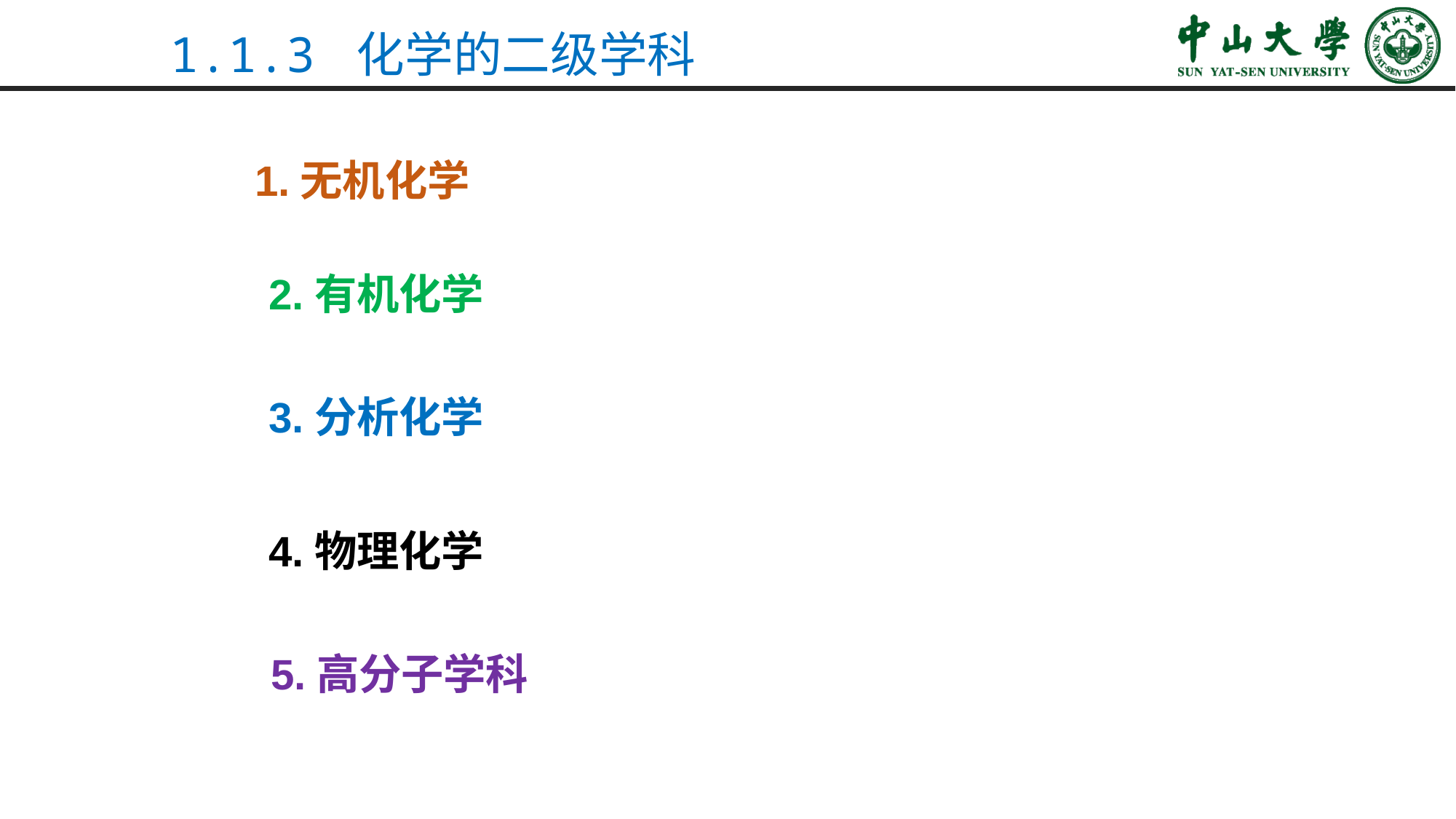

1.1.3 化学的二级学科
1.无机化学
2.有机化学
3.分析化学
4.物理化学
5.高分子学科